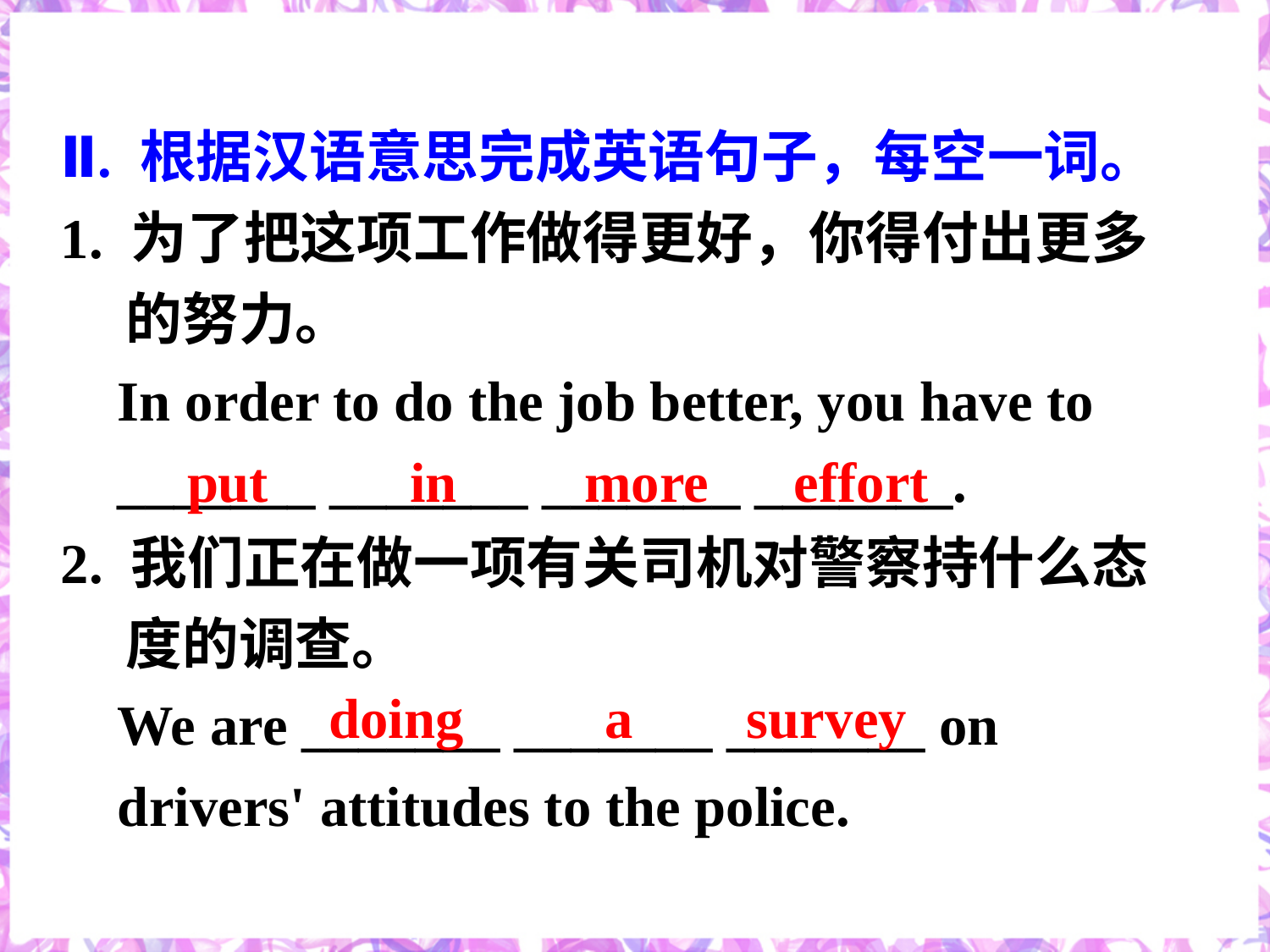

Ⅱ. 根据汉语意思完成英语句子，每空一词。
1. 为了把这项工作做得更好，你得付出更多
    的努力。
    In order to do the job better, you have to
    _______ _______ _______ _______.
2. 我们正在做一项有关司机对警察持什么态
    度的调查。
    We are _______ _______ _______ on
    drivers' attitudes to the police.
put          in         more      effort
doing          a        survey